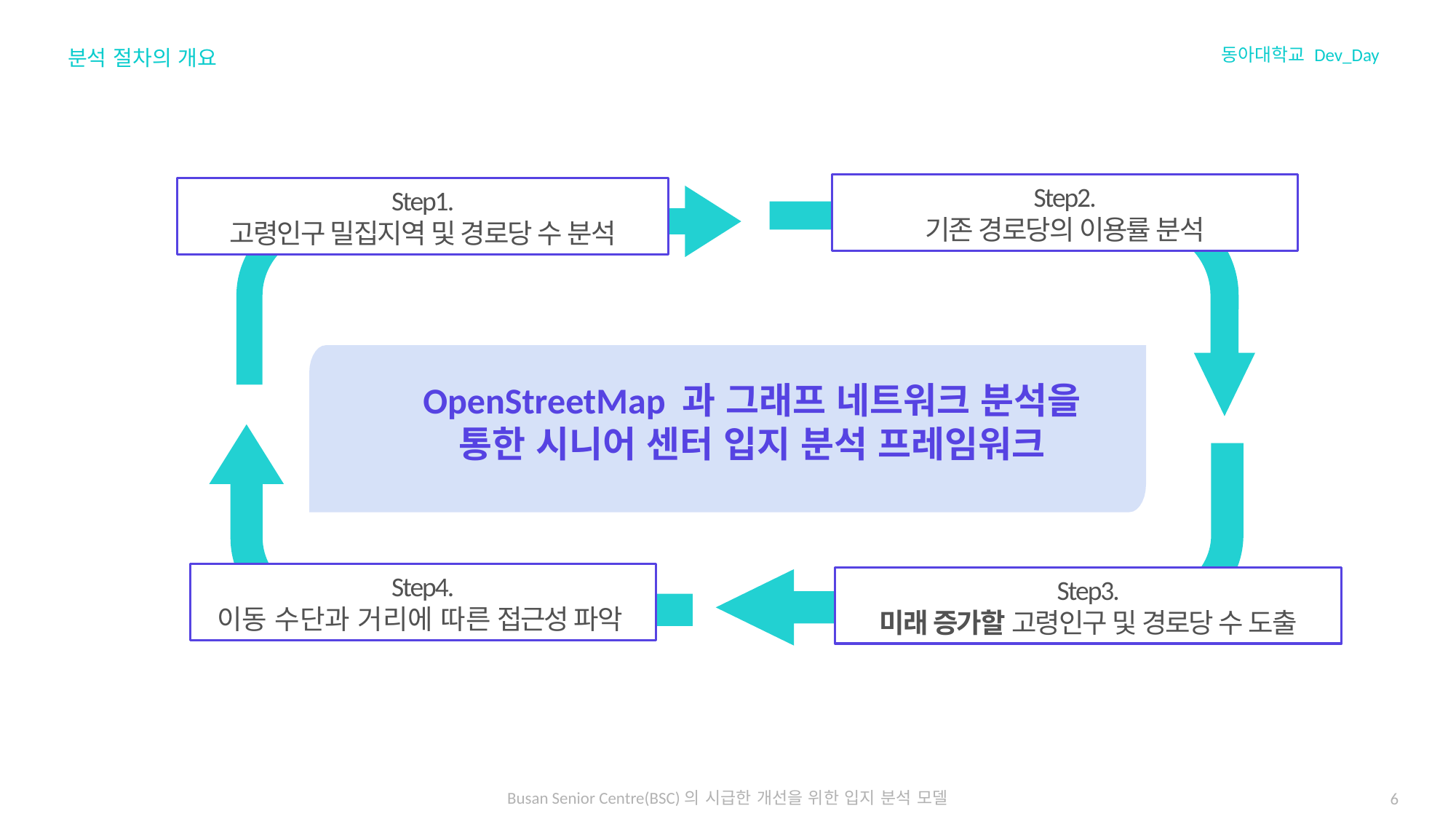

동아대학교 Dev_Day
분석 절차의 개요

Step2.
기존 경로당의 이용률 분석
Step1.
고령인구 밀집지역 및 경로당 수 분석

OpenStreetMap 과 그래프 네트워크 분석을 통한 시니어 센터 입지 분석 프레임워크

Step4.
이동 수단과 거리에 따른 접근성 파악
Step3.
미래 증가할 고령인구 및 경로당 수 도출
Busan Senior Centre(BSC)의 시급한 개선을 위한 입지 분석 모델
6